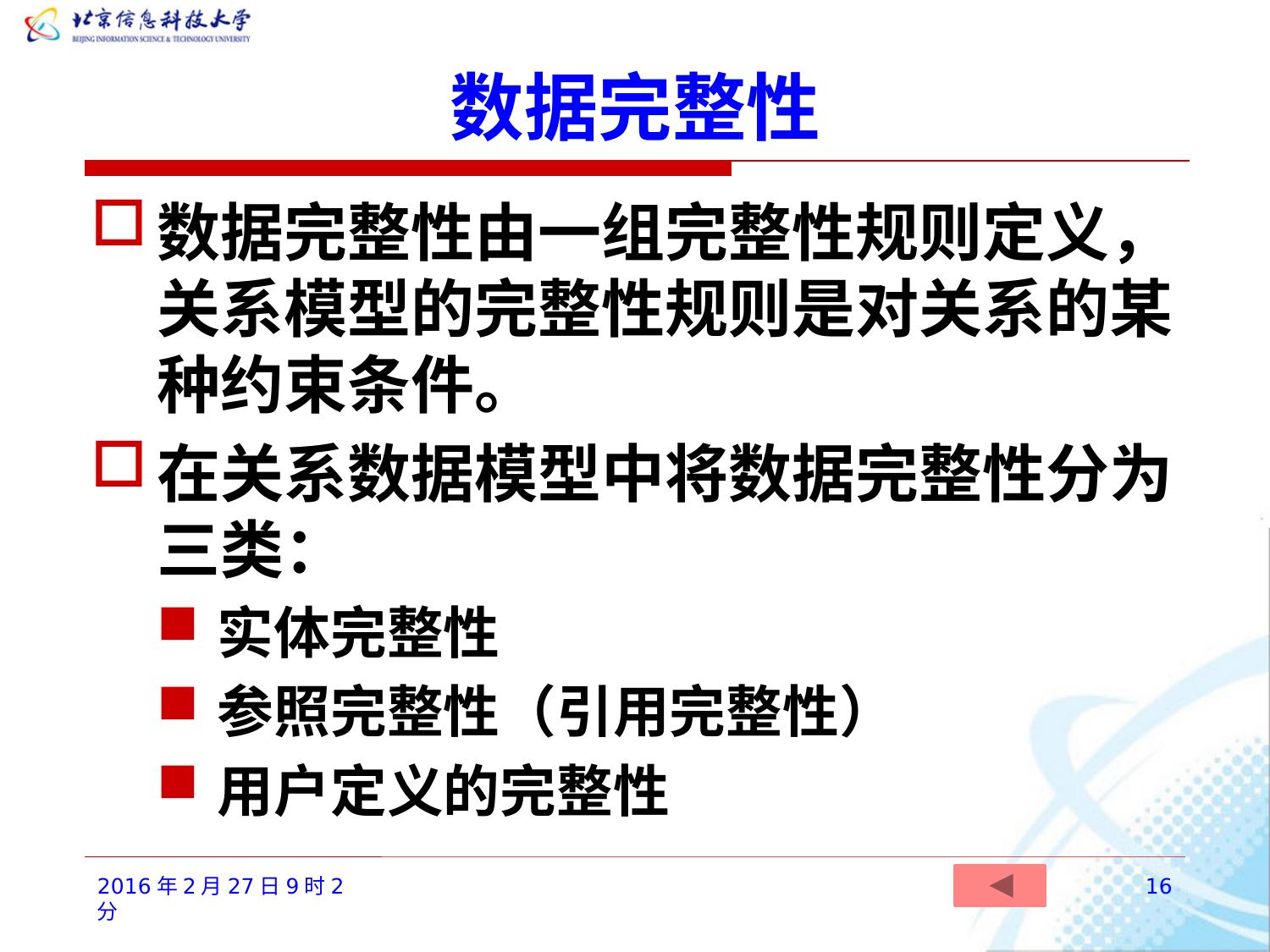

# 数据完整性
数据完整性由一组完整性规则定义，关系模型的完整性规则是对关系的某种约束条件。
在关系数据模型中将数据完整性分为三类：
实体完整性
参照完整性（引用完整性）
用户定义的完整性

2016年2月27日9时2分
16